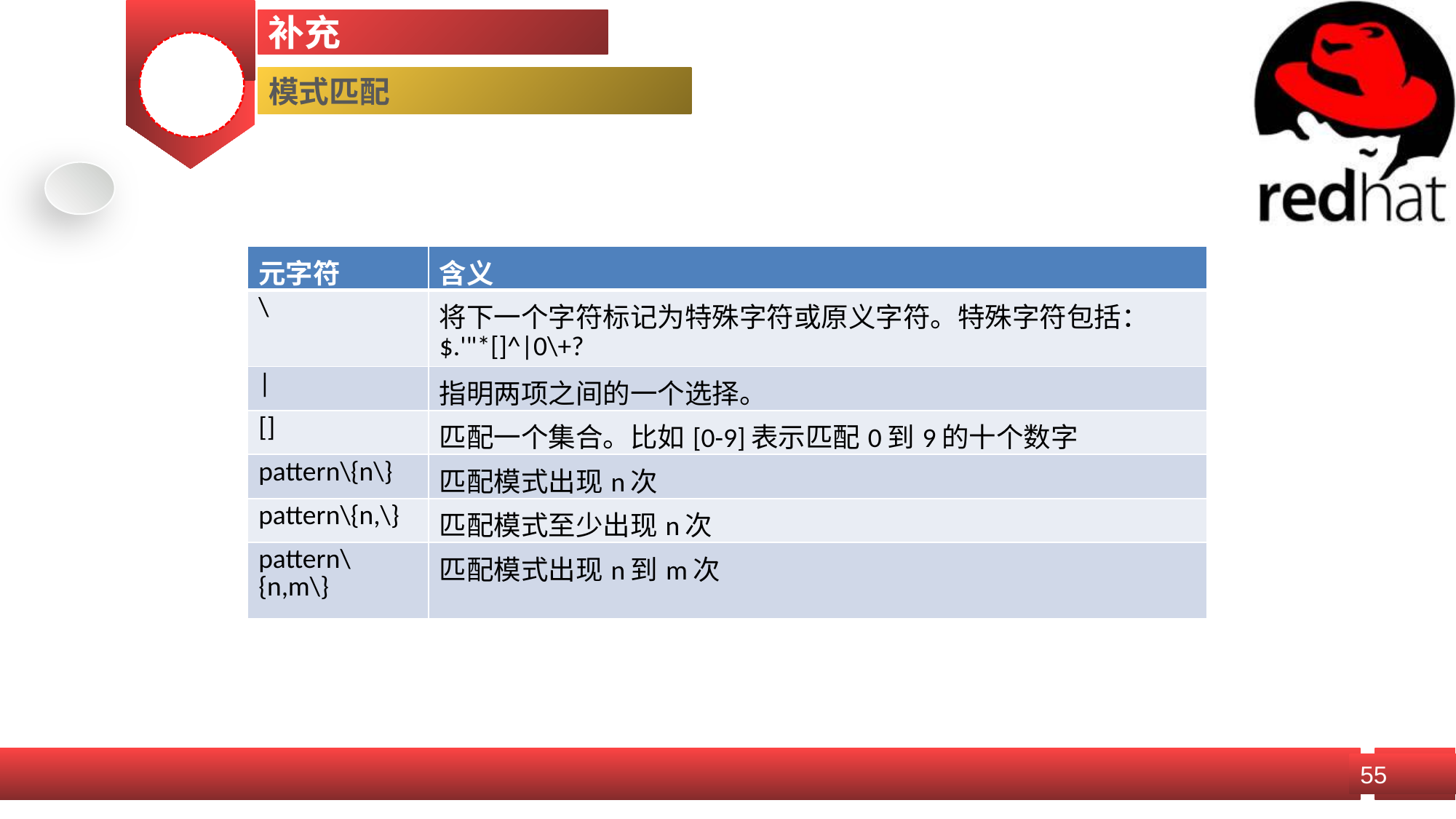

补充

模式匹配

| 元字符 | 含义 |
| --- | --- |
| \ | 将下一个字符标记为特殊字符或原义字符。特殊字符包括：$.'"\*[]^|0\+? |
| | | 指明两项之间的一个选择。 |
| [] | 匹配一个集合。比如[0-9]表示匹配0到9的十个数字 |
| pattern\{n\} | 匹配模式出现n次 |
| pattern\{n,\} | 匹配模式至少出现n次 |
| pattern\{n,m\} | 匹配模式出现n到m次 |